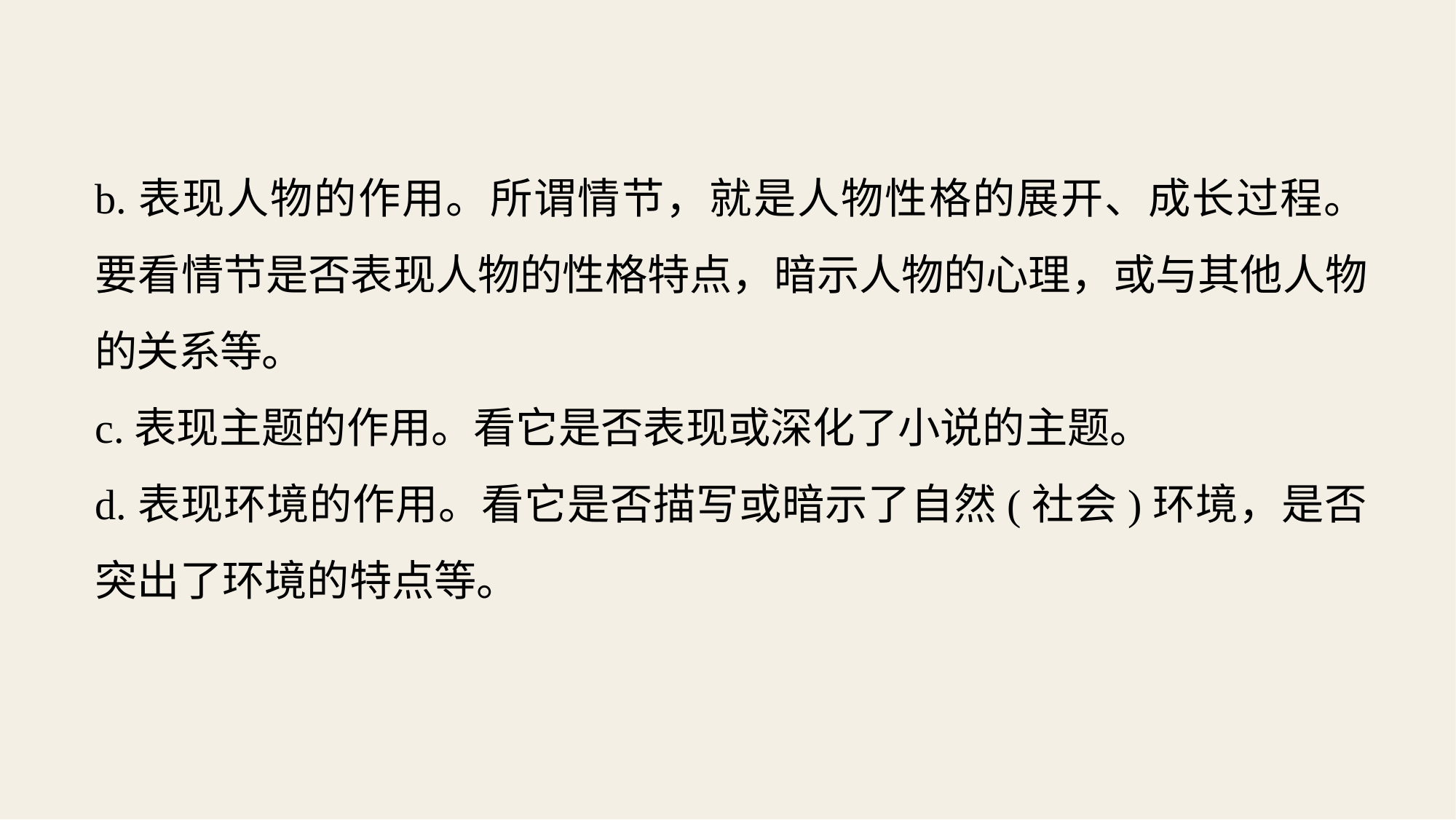

b.表现人物的作用。所谓情节，就是人物性格的展开、成长过程。要看情节是否表现人物的性格特点，暗示人物的心理，或与其他人物的关系等。
c.表现主题的作用。看它是否表现或深化了小说的主题。
d.表现环境的作用。看它是否描写或暗示了自然(社会)环境，是否突出了环境的特点等。